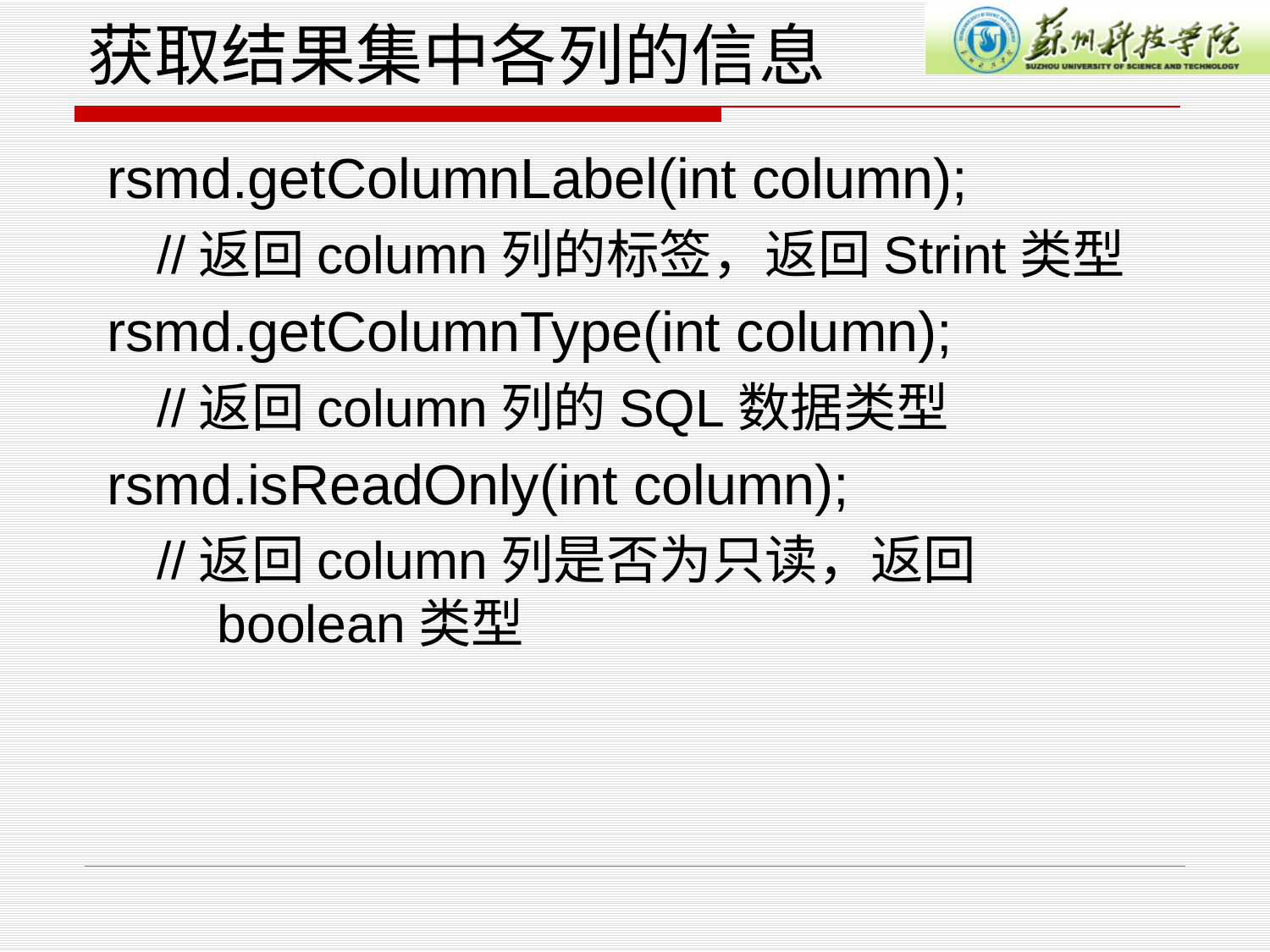

# 获取结果集中各列的信息
 rsmd.getColumnLabel(int column);
//返回column列的标签，返回Strint类型
 rsmd.getColumnType(int column);
//返回column列的SQL数据类型
 rsmd.isReadOnly(int column);
//返回column列是否为只读，返回boolean类型